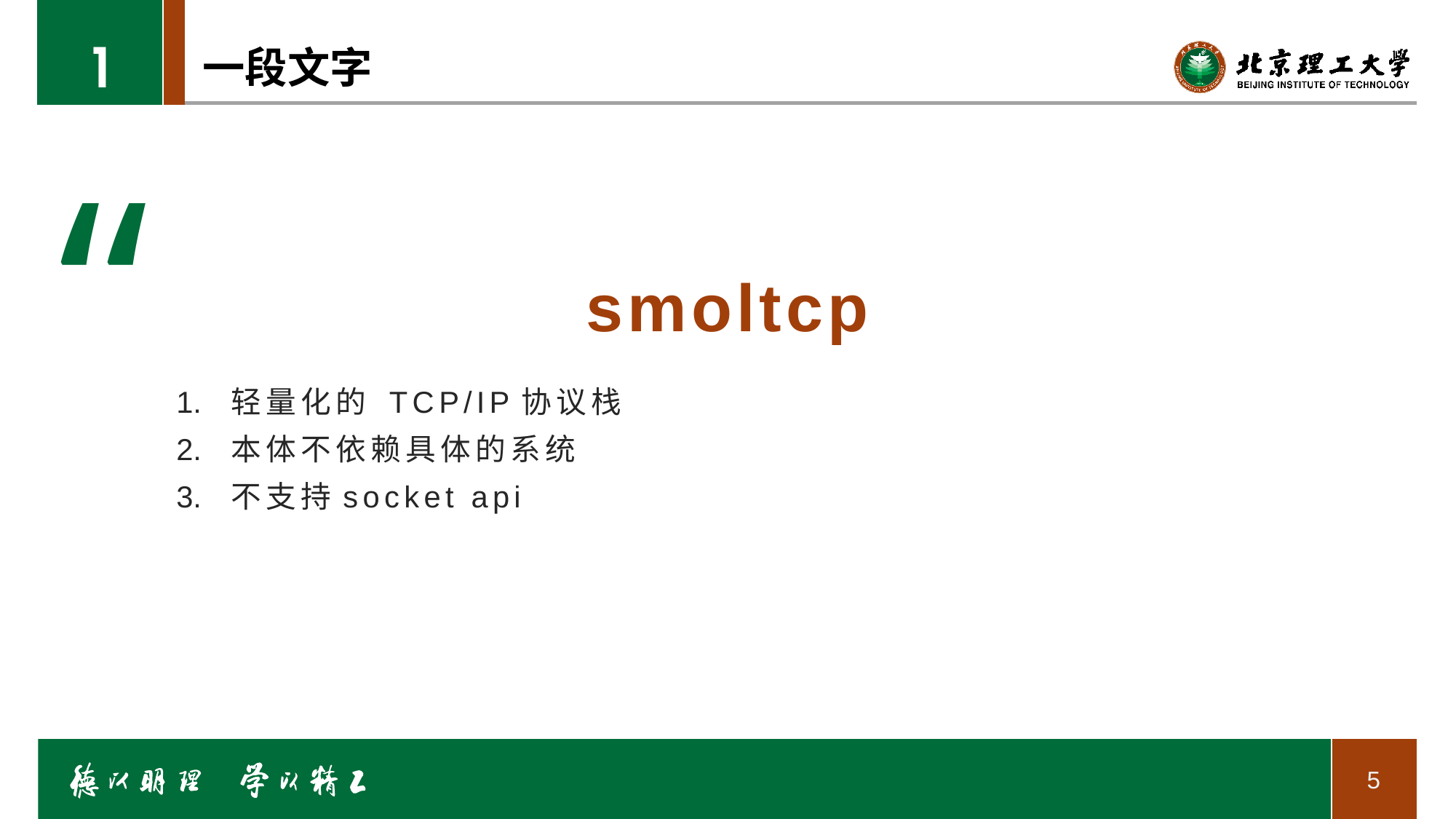

1
# 一段文字
“

smoltcp
轻量化的 TCP/IP协议栈
本体不依赖具体的系统
不支持socket api